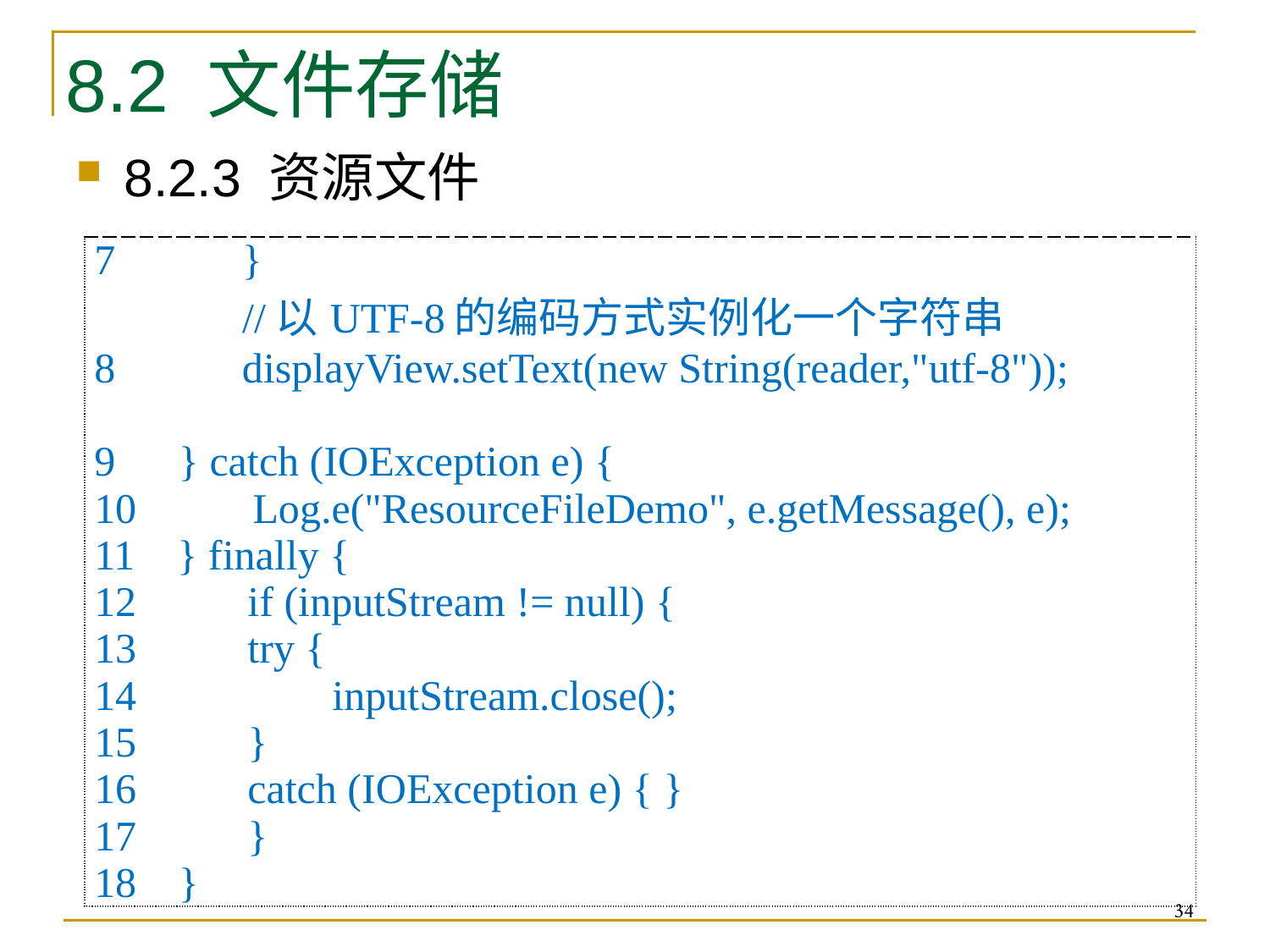

8.2 文件存储
8.2.3 资源文件
| 7 } //以UTF-8的编码方式实例化一个字符串 8 displayView.setText(new String(reader,"utf-8")); 9 } catch (IOException e) { 10 Log.e("ResourceFileDemo", e.getMessage(), e); 11 } finally { 12 if (inputStream != null) { 13 try { 14 inputStream.close(); 15 } 16 catch (IOException e) { } 17 } 18 } |
| --- |
34